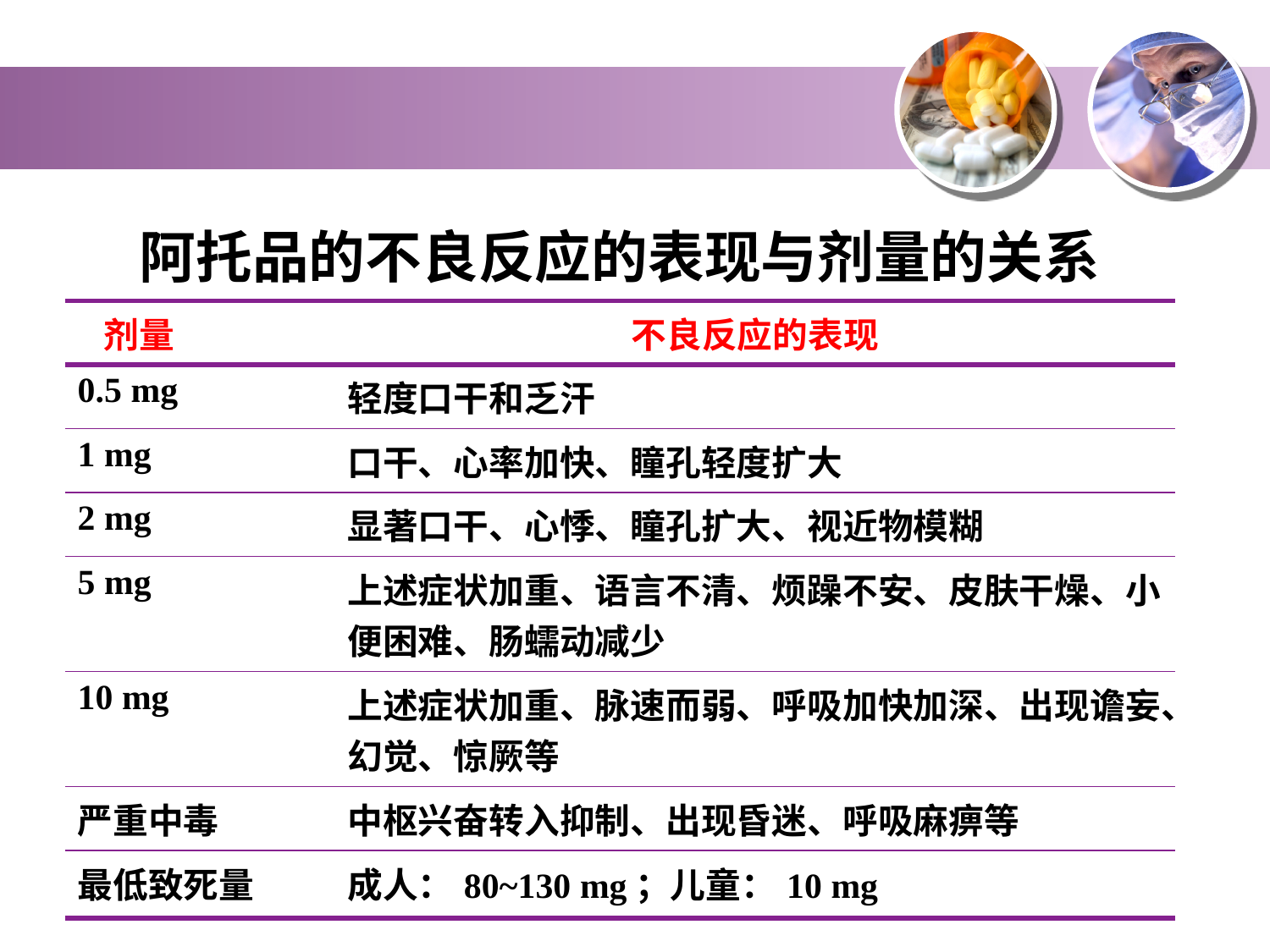

| 阿托品的不良反应的表现与剂量的关系 |  |
| --- | --- |
| 剂量 | 不良反应的表现 |
| 0.5 mg | 轻度口干和乏汗 |
| 1 mg | 口干、心率加快、瞳孔轻度扩大 |
| 2 mg | 显著口干、心悸、瞳孔扩大、视近物模糊 |
| 5 mg | 上述症状加重、语言不清、烦躁不安、皮肤干燥、小便困难、肠蠕动减少 |
| 10 mg | 上述症状加重、脉速而弱、呼吸加快加深、出现谵妄、幻觉、惊厥等 |
| 严重中毒 | 中枢兴奋转入抑制、出现昏迷、呼吸麻痹等 |
| 最低致死量 | 成人：80~130 mg；儿童：10 mg |